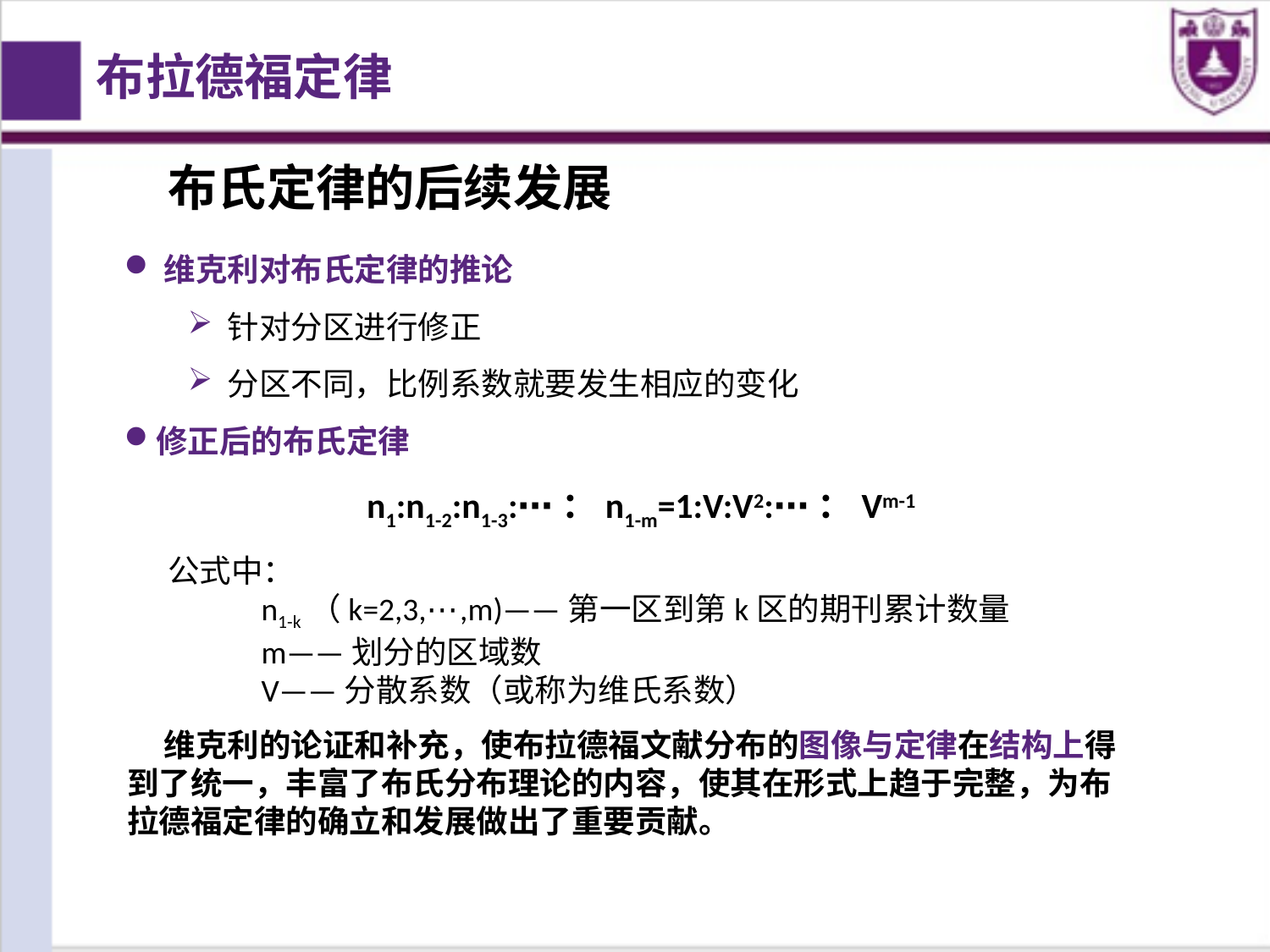

布拉德福定律
# 布氏定律的后续发展
维克利对布氏定律的推论
针对分区进行修正
分区不同，比例系数就要发生相应的变化
修正后的布氏定律
n1:n1-2:n1-3:⋯：n1-m=1:V:V2:⋯：Vm-1
     公式中：
                   n1-k（k=2,3,⋯,m)——第一区到第k区的期刊累计数量
                   m——划分的区域数
                   V——分散系数（或称为维氏系数）
    维克利的论证和补充，使布拉德福文献分布的图像与定律在结构上得到了统一，丰富了布氏分布理论的内容，使其在形式上趋于完整，为布拉德福定律的确立和发展做出了重要贡献。